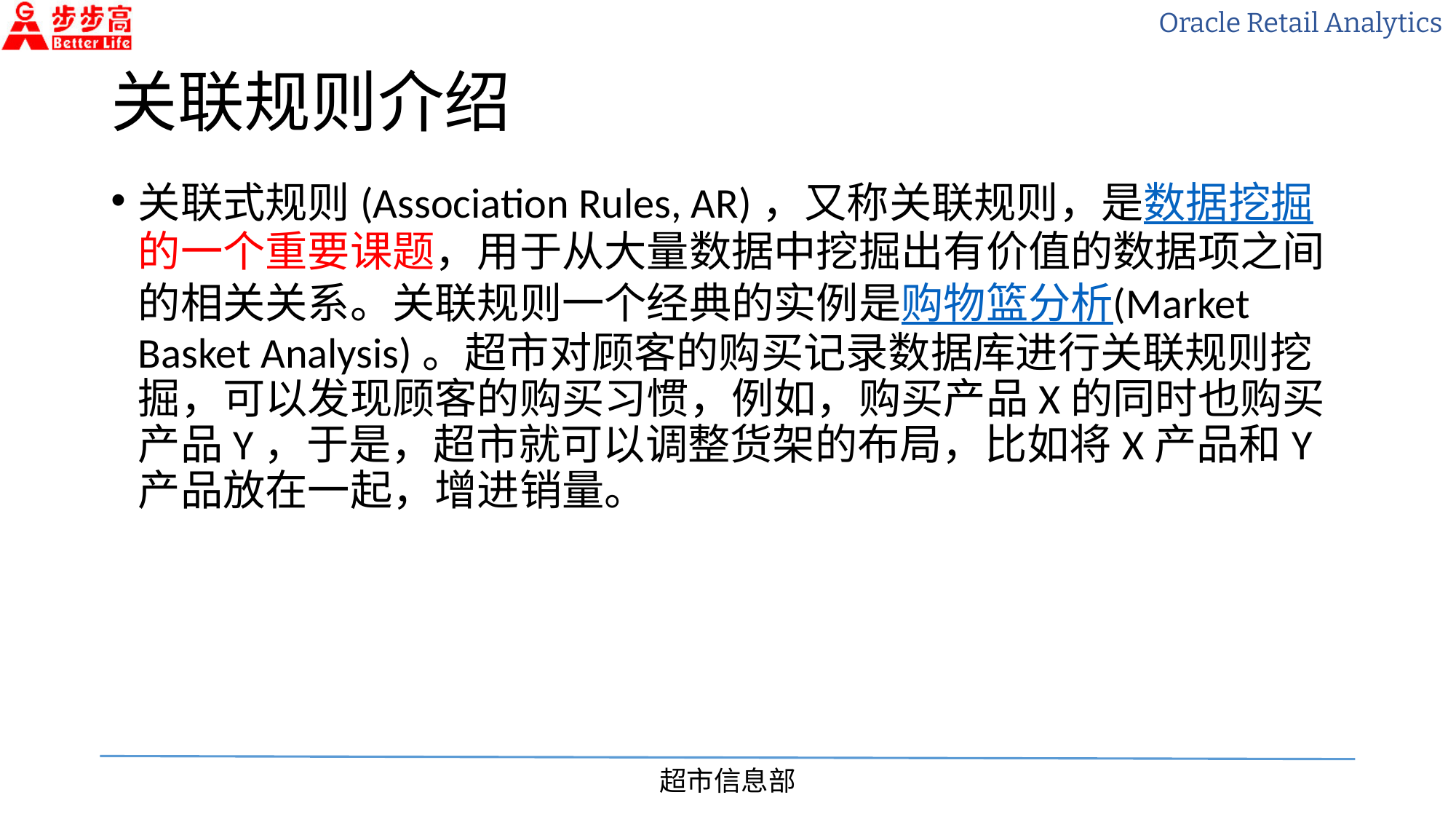

# 关联规则介绍
关联式规则(Association Rules, AR)，又称关联规则，是数据挖掘的一个重要课题，用于从大量数据中挖掘出有价值的数据项之间的相关关系。关联规则一个经典的实例是购物篮分析(Market Basket Analysis)。超市对顾客的购买记录数据库进行关联规则挖掘，可以发现顾客的购买习惯，例如，购买产品X的同时也购买产品Y，于是，超市就可以调整货架的布局，比如将X产品和Y产品放在一起，增进销量。